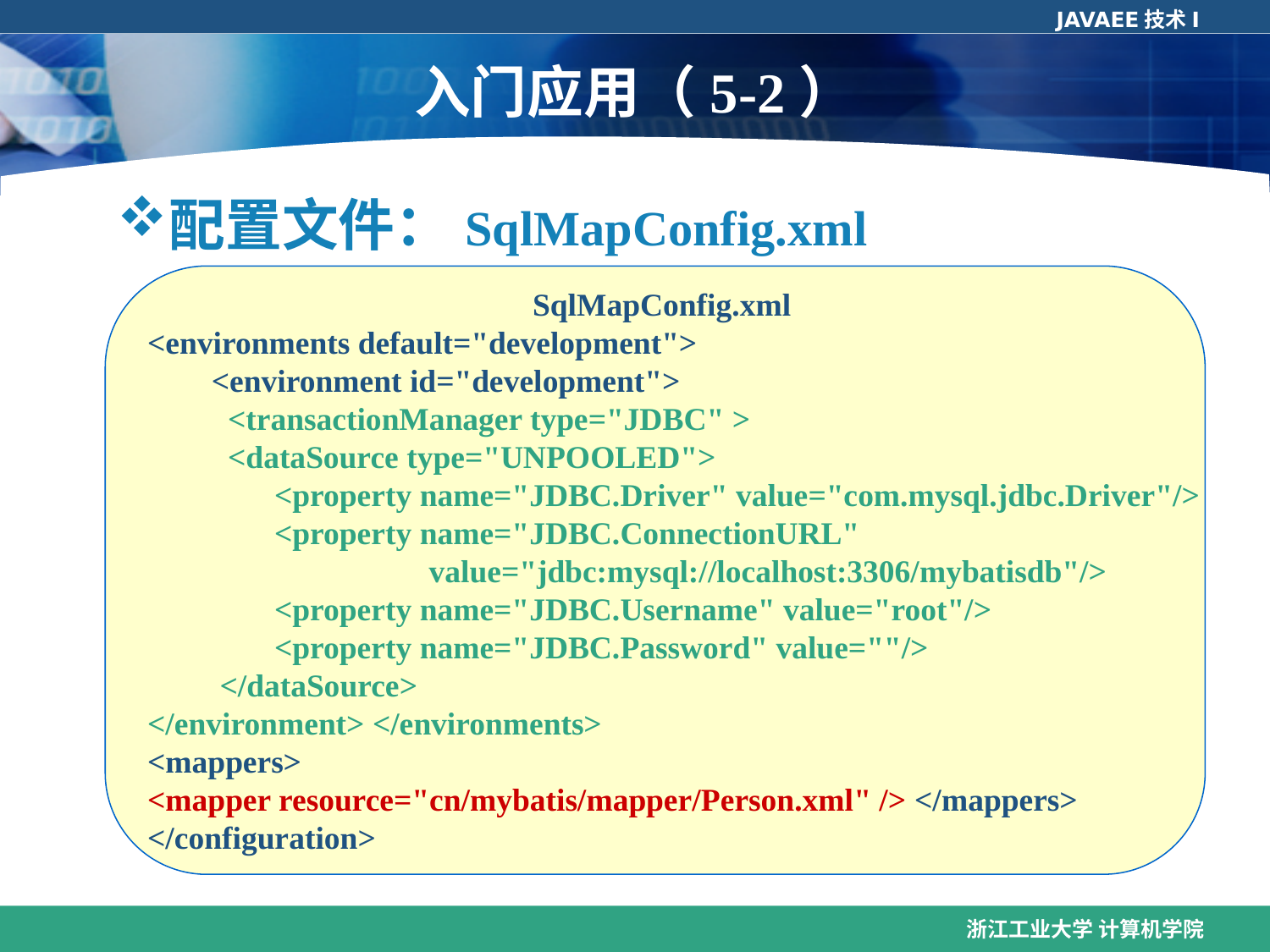

# 入门应用（5-2）
配置文件：SqlMapConfig.xml
                                   SqlMapConfig.xml
<environments default="development">
        <environment id="development">
          <transactionManager type="JDBC" >
          <dataSource type="UNPOOLED">
	<property name="JDBC.Driver" value="com.mysql.jdbc.Driver"/>
	<property name="JDBC.ConnectionURL"
                                   value="jdbc:mysql://localhost:3306/mybatisdb"/>
	<property name="JDBC.Username" value="root"/>
	<property name="JDBC.Password" value=""/>
         </dataSource>
</environment> </environments>
<mappers>
<mapper resource="cn/mybatis/mapper/Person.xml" /> </mappers>
</configuration>